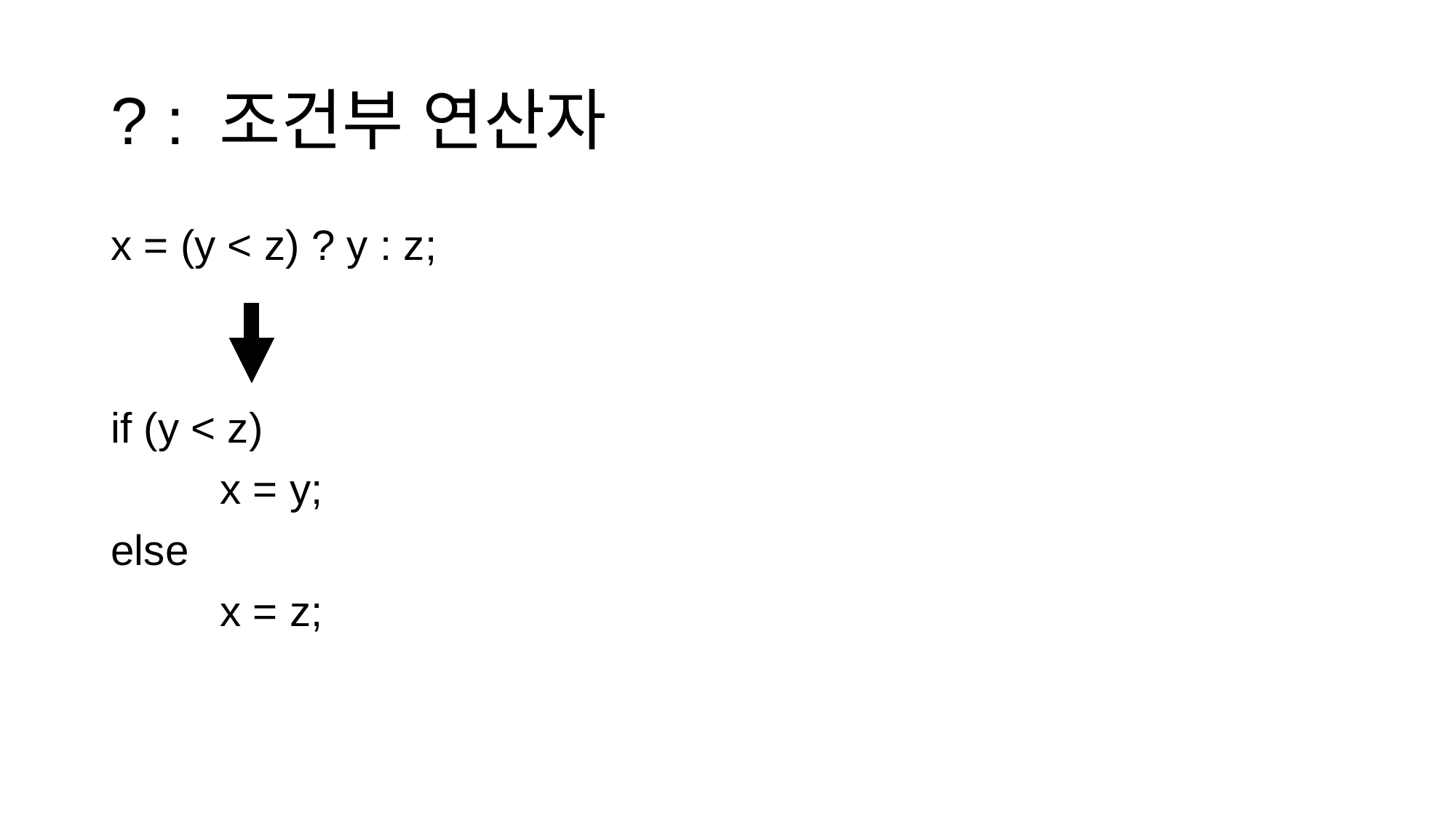

# ? : 조건부 연산자
x = (y < z) ? y : z;

if (y < z)
	x = y;
else
	x = z;